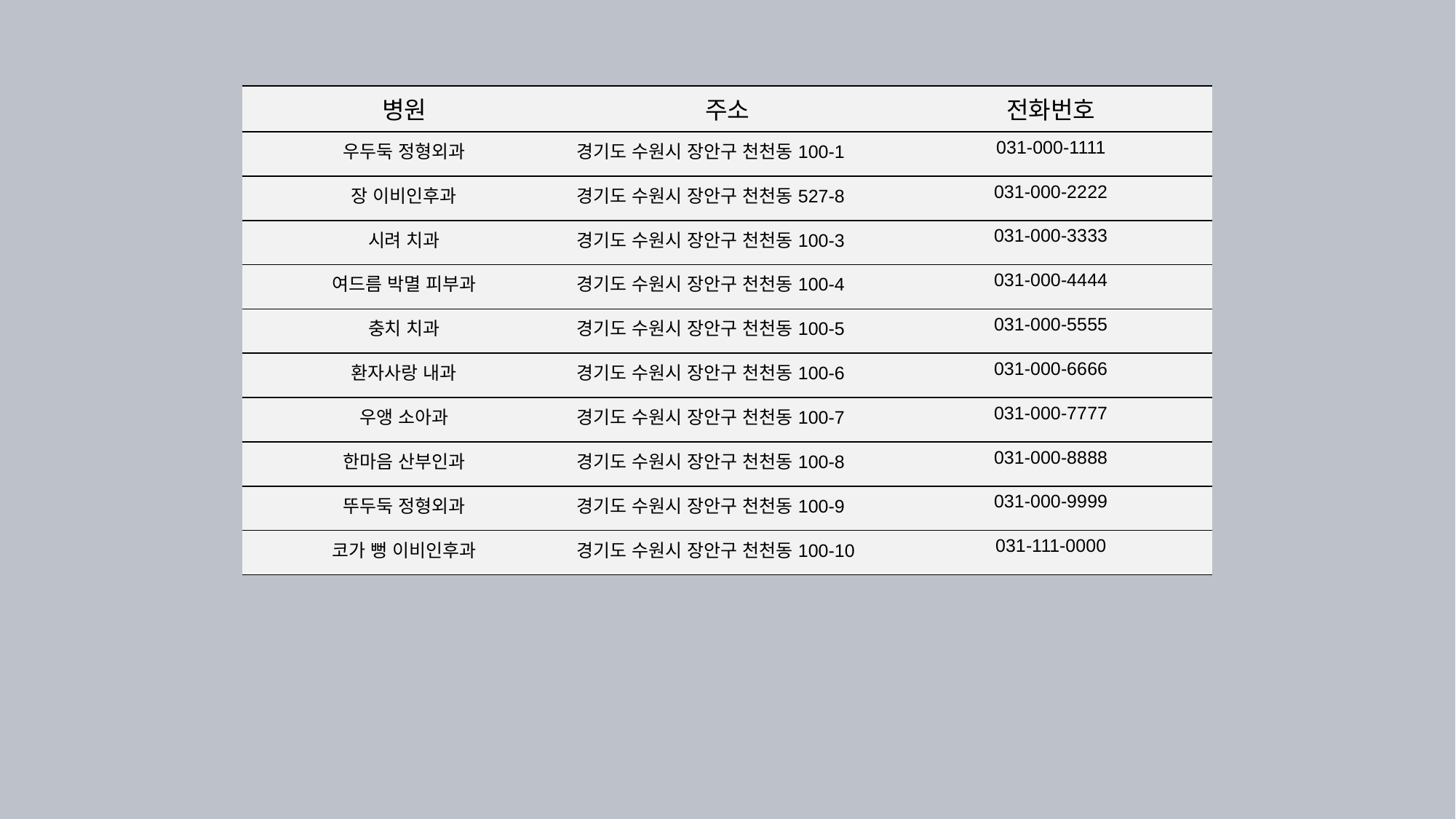

| 병원 | 주소 | 전화번호 |
| --- | --- | --- |
| 우두둑 정형외과 | 경기도 수원시 장안구 천천동100-1 | 031-000-1111 |
| 장 이비인후과 | 경기도 수원시 장안구 천천동527-8 | 031-000-2222 |
| 시려 치과 | 경기도 수원시 장안구 천천동100-3 | 031-000-3333 |
| 여드름 박멸 피부과 | 경기도 수원시 장안구 천천동100-4 | 031-000-4444 |
| 충치 치과 | 경기도 수원시 장안구 천천동100-5 | 031-000-5555 |
| 환자사랑 내과 | 경기도 수원시 장안구 천천동100-6 | 031-000-6666 |
| 우앵 소아과 | 경기도 수원시 장안구 천천동100-7 | 031-000-7777 |
| 한마음 산부인과 | 경기도 수원시 장안구 천천동100-8 | 031-000-8888 |
| 뚜두둑 정형외과 | 경기도 수원시 장안구 천천동100-9 | 031-000-9999 |
| 코가 뻥 이비인후과 | 경기도 수원시 장안구 천천동100-10 | 031-111-0000 |